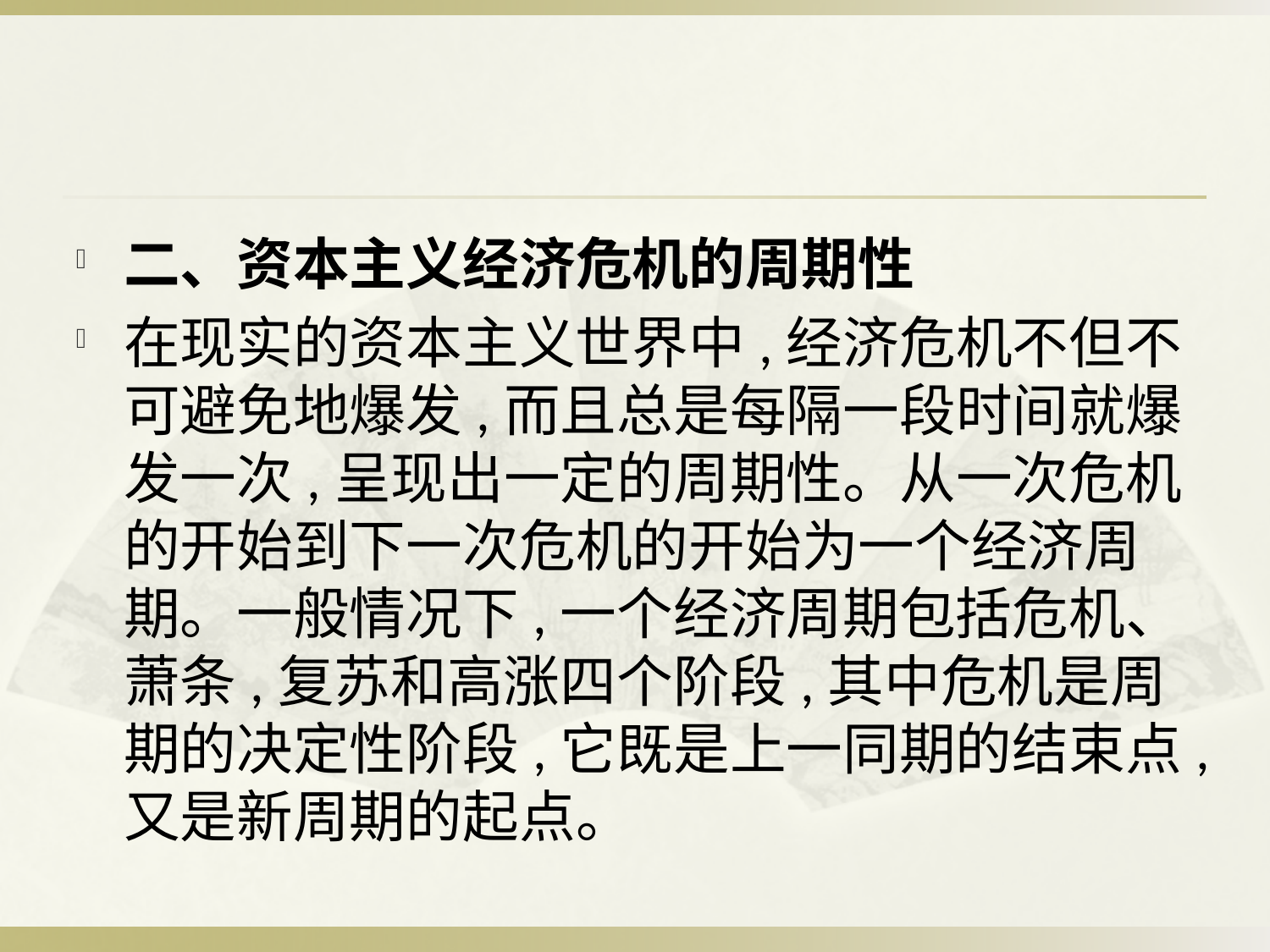

#
二、资本主义经济危机的周期性
在现实的资本主义世界中,经济危机不但不可避免地爆发,而且总是每隔一段时间就爆发一次,呈现出一定的周期性。从一次危机的开始到下一次危机的开始为一个经济周期。一般情况下,一个经济周期包括危机、萧条,复苏和高涨四个阶段,其中危机是周期的决定性阶段,它既是上一同期的结束点,又是新周期的起点。